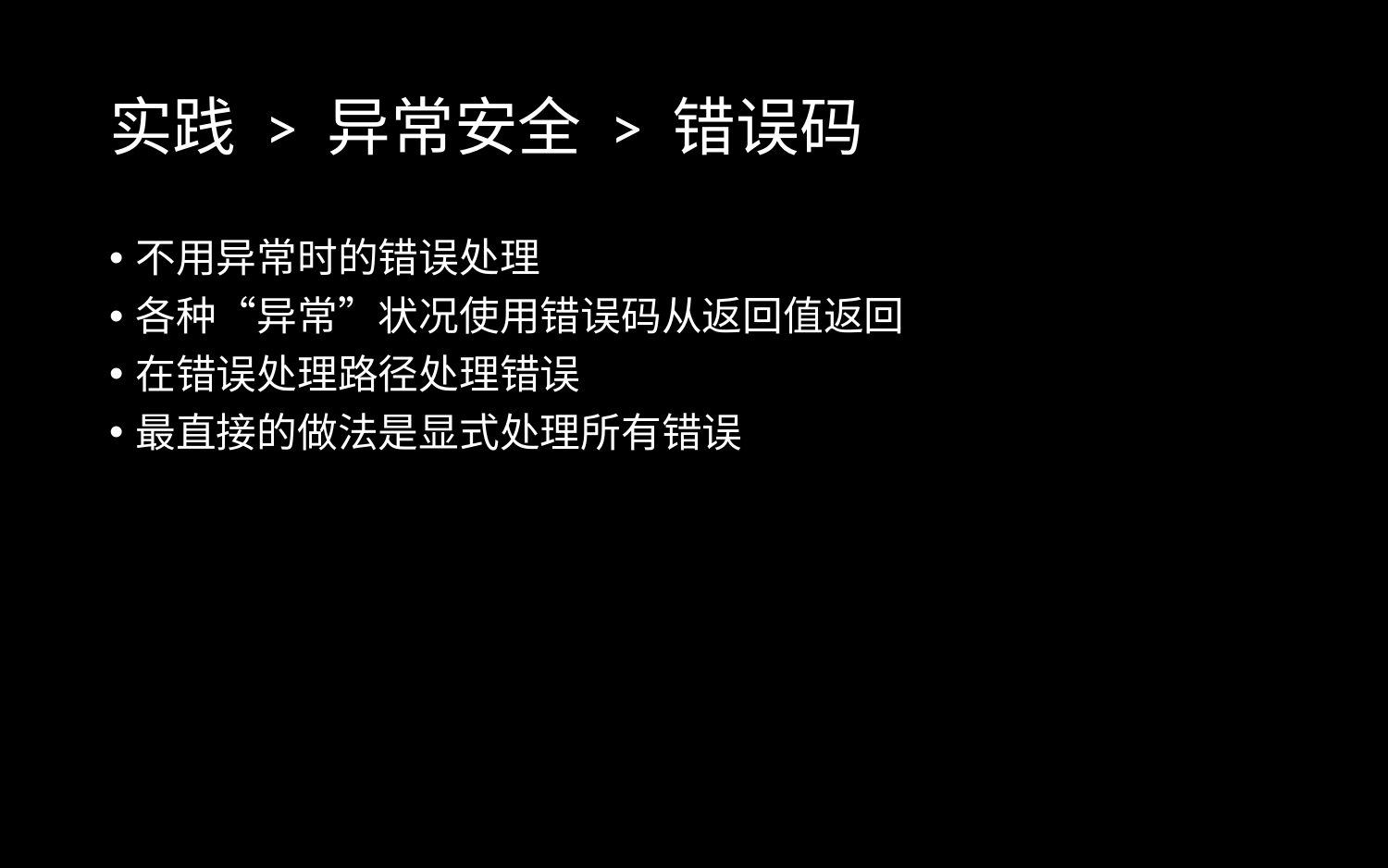

# 实践 > 异常安全 > 错误码
不用异常时的错误处理
各种“异常”状况使用错误码从返回值返回
在错误处理路径处理错误
最直接的做法是显式处理所有错误